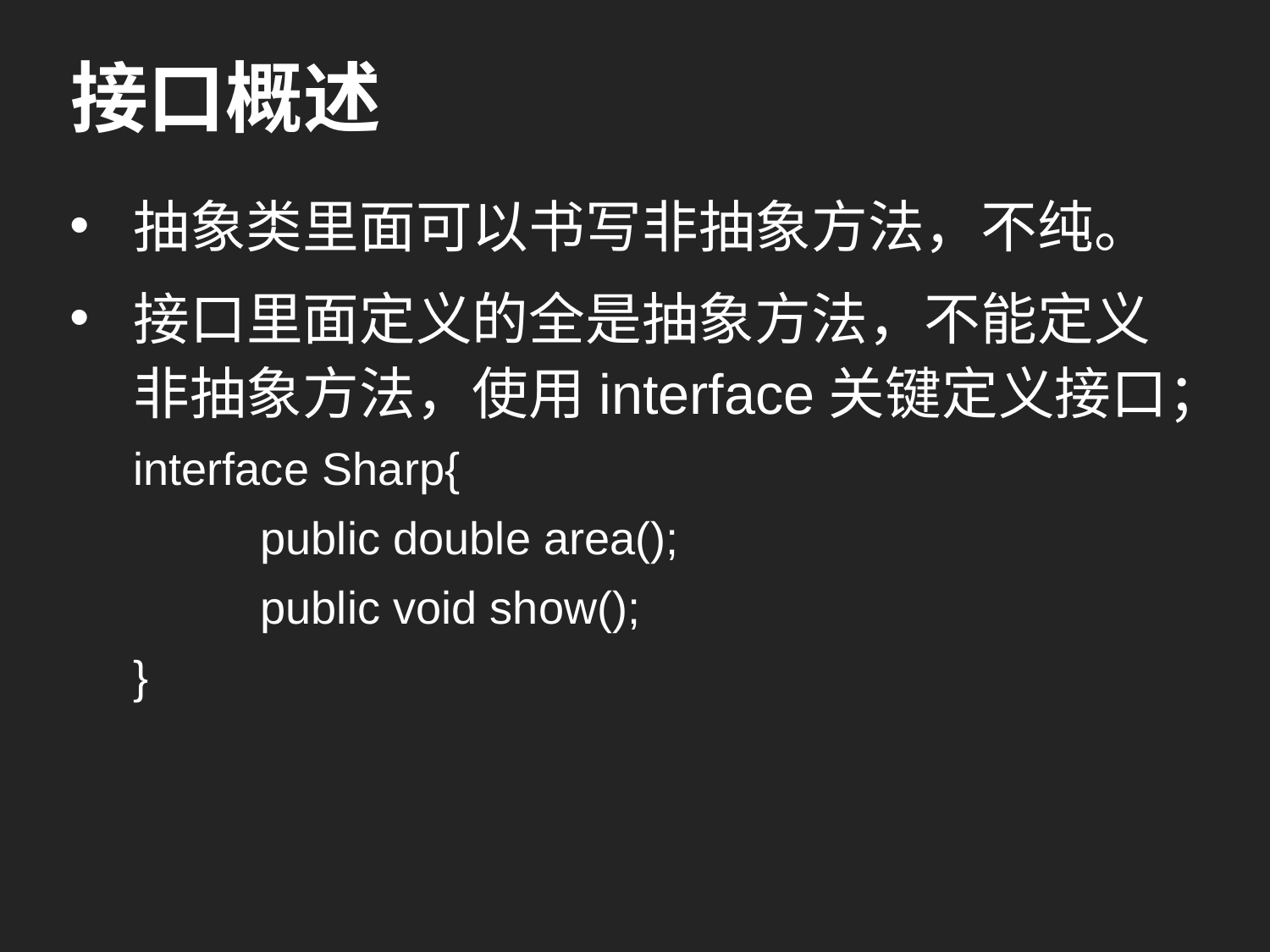

# 接口概述
抽象类里面可以书写非抽象方法，不纯。
接口里面定义的全是抽象方法，不能定义非抽象方法，使用interface关键定义接口；
interface Sharp{
	public double area();
	public void show();
}